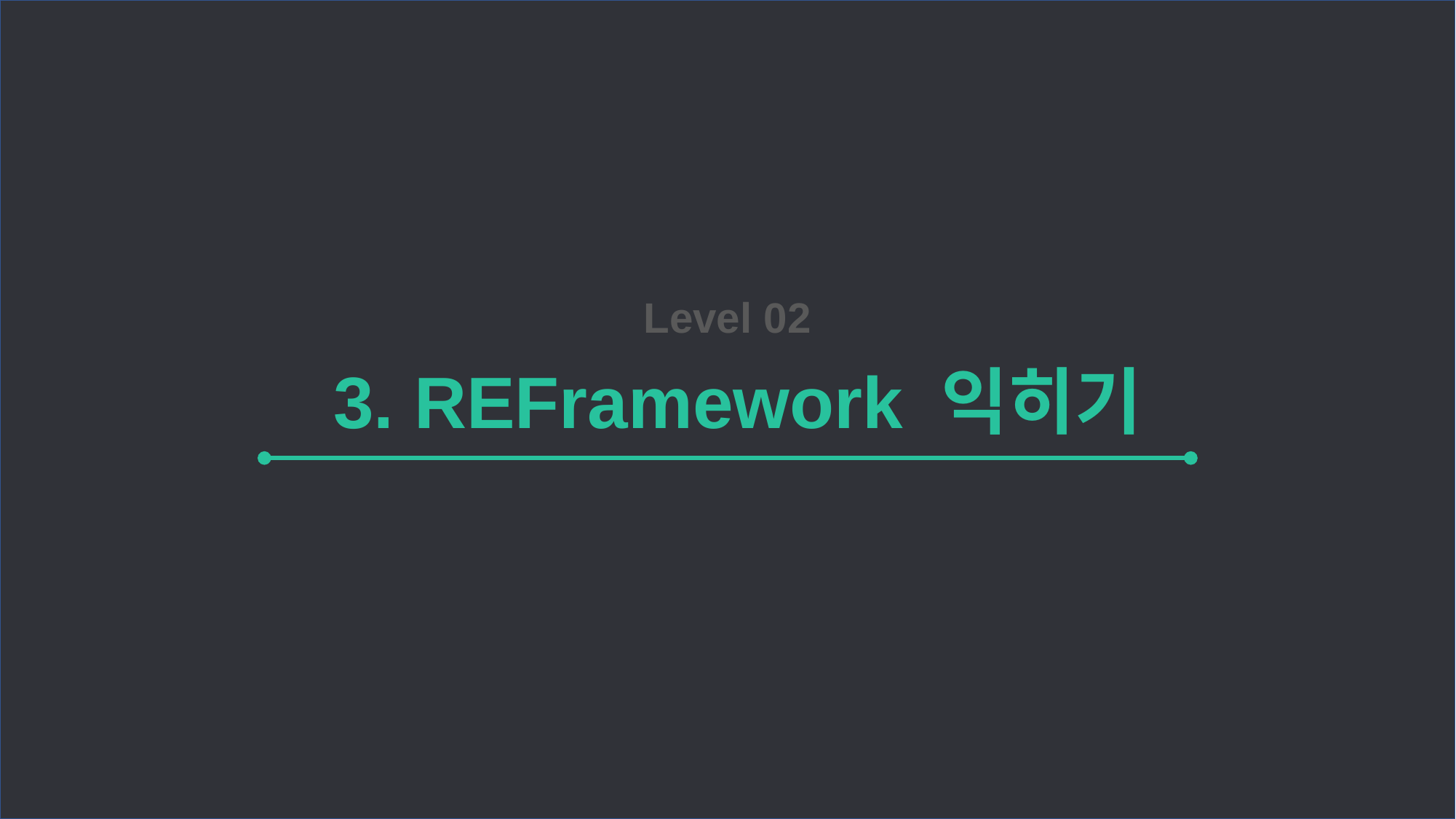

#
Level 02
3. REFramework 익히기

58